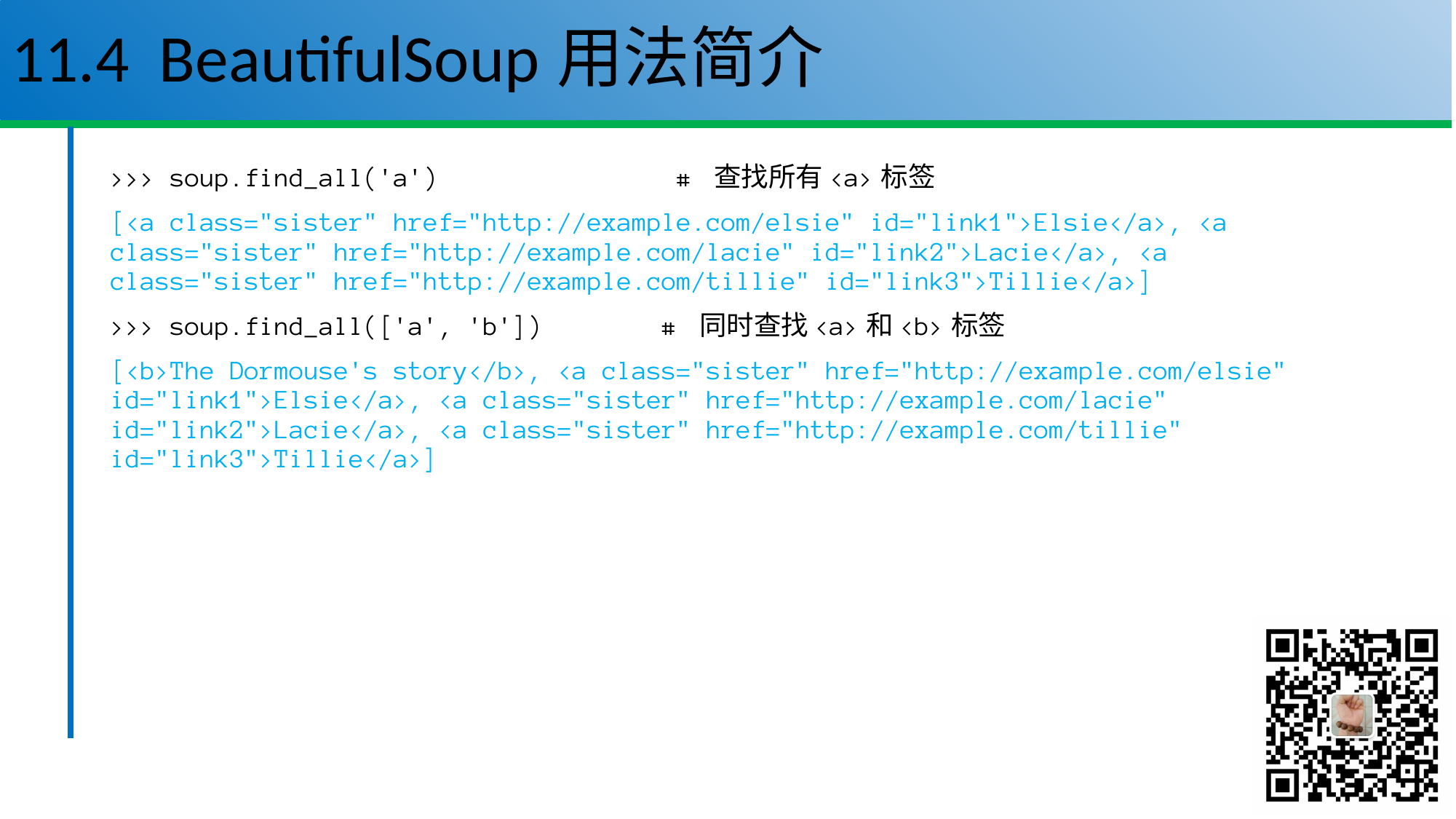

# 11.4  BeautifulSoup用法简介
>>> soup.find_all('a')                # 查找所有<a>标签
[<a class="sister" href="http://example.com/elsie" id="link1">Elsie</a>, <a class="sister" href="http://example.com/lacie" id="link2">Lacie</a>, <a class="sister" href="http://example.com/tillie" id="link3">Tillie</a>]
>>> soup.find_all(['a', 'b'])        # 同时查找<a>和<b>标签
[<b>The Dormouse's story</b>, <a class="sister" href="http://example.com/elsie" id="link1">Elsie</a>, <a class="sister" href="http://example.com/lacie" id="link2">Lacie</a>, <a class="sister" href="http://example.com/tillie" id="link3">Tillie</a>]
53